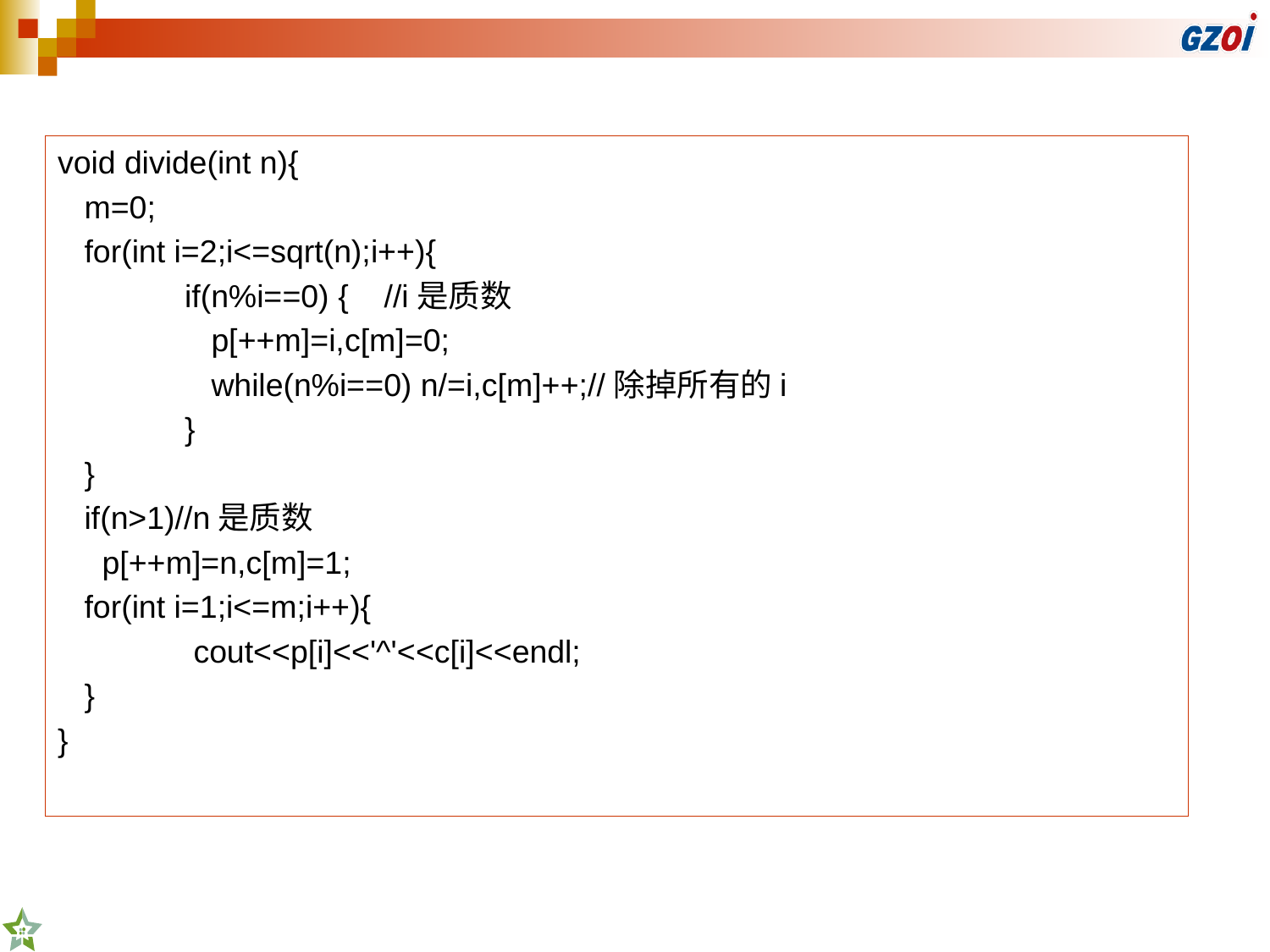

void divide(int n){
   m=0;
   for(int i=2;i<=sqrt(n);i++){
   	if(n%i==0) {    //i是质数
	   p[++m]=i,c[m]=0;
	   while(n%i==0) n/=i,c[m]++;//除掉所有的i
   	}
   }
   if(n>1)//n是质数
     p[++m]=n,c[m]=1;
   for(int i=1;i<=m;i++){
   	 cout<<p[i]<<'^'<<c[i]<<endl;
   }
}